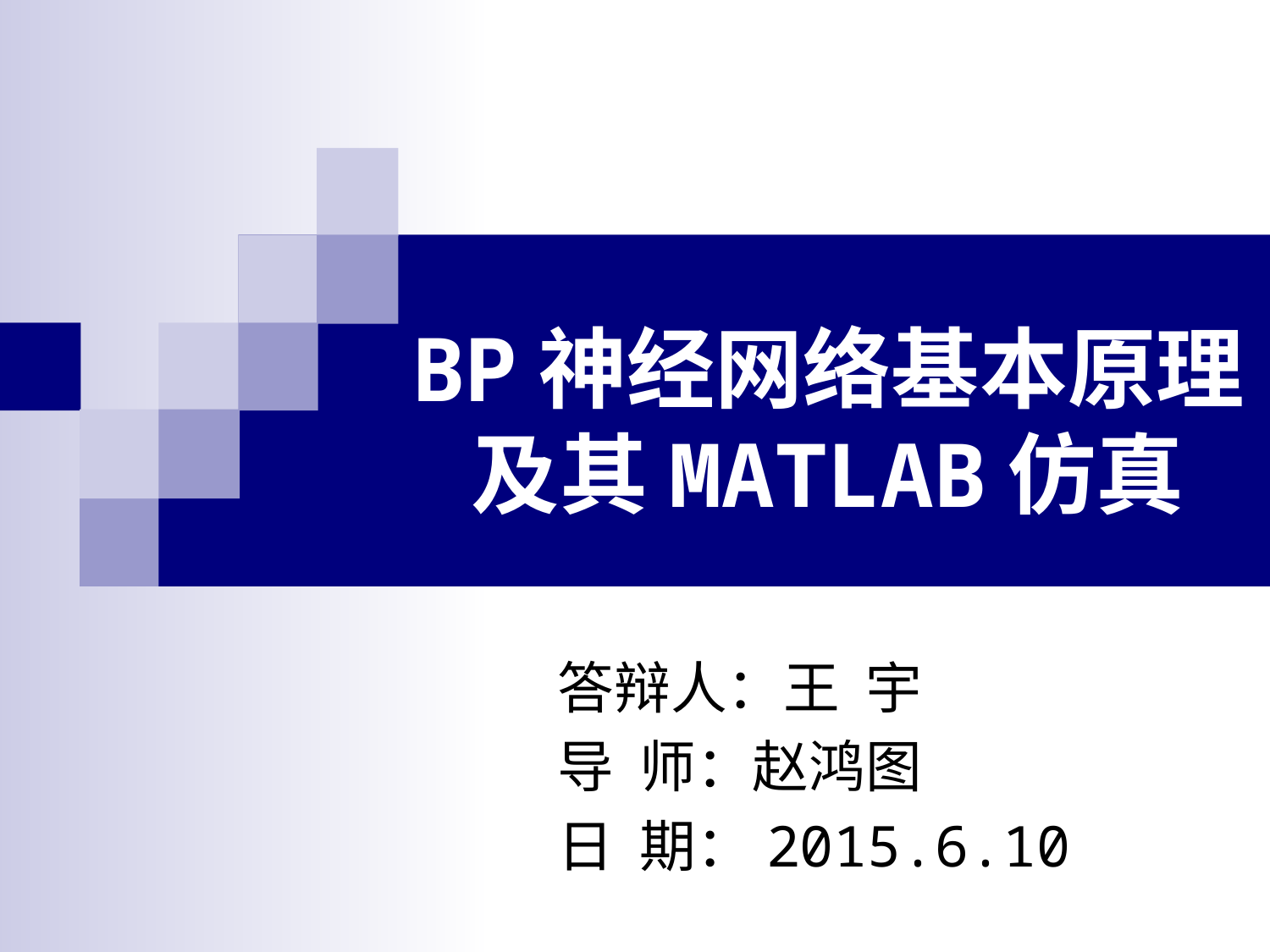

# BP神经网络基本原理及其MATLAB仿真
答辩人：王  宇
导  师：赵鸿图
日  期：2015.6.10